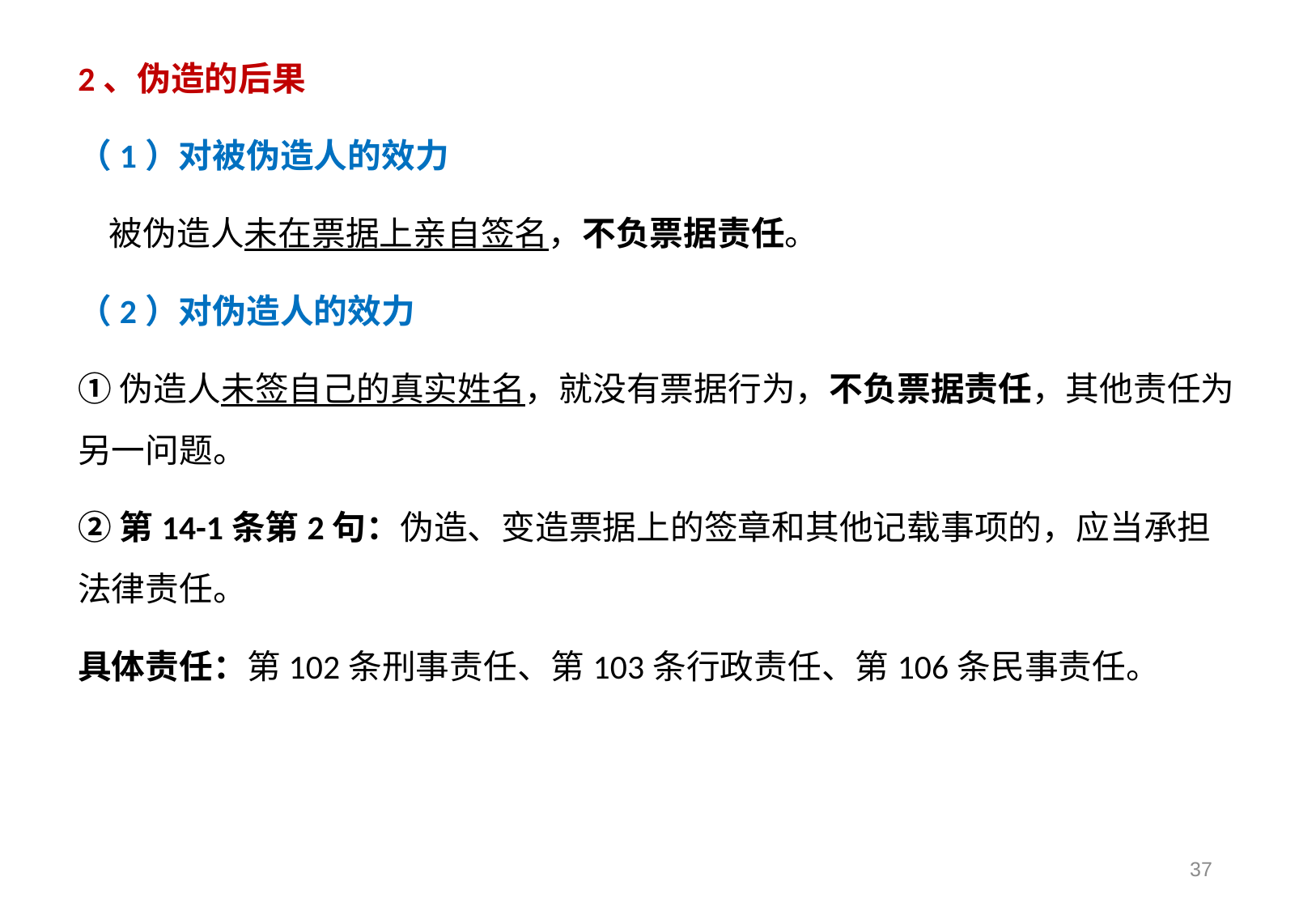

2、伪造的后果
（1）对被伪造人的效力
   被伪造人未在票据上亲自签名，不负票据责任。
（2）对伪造人的效力
①伪造人未签自己的真实姓名，就没有票据行为，不负票据责任，其他责任为另一问题。
②第14-1条第2句：伪造、变造票据上的签章和其他记载事项的，应当承担法律责任。
具体责任：第102条刑事责任、第103条行政责任、第106条民事责任。
37